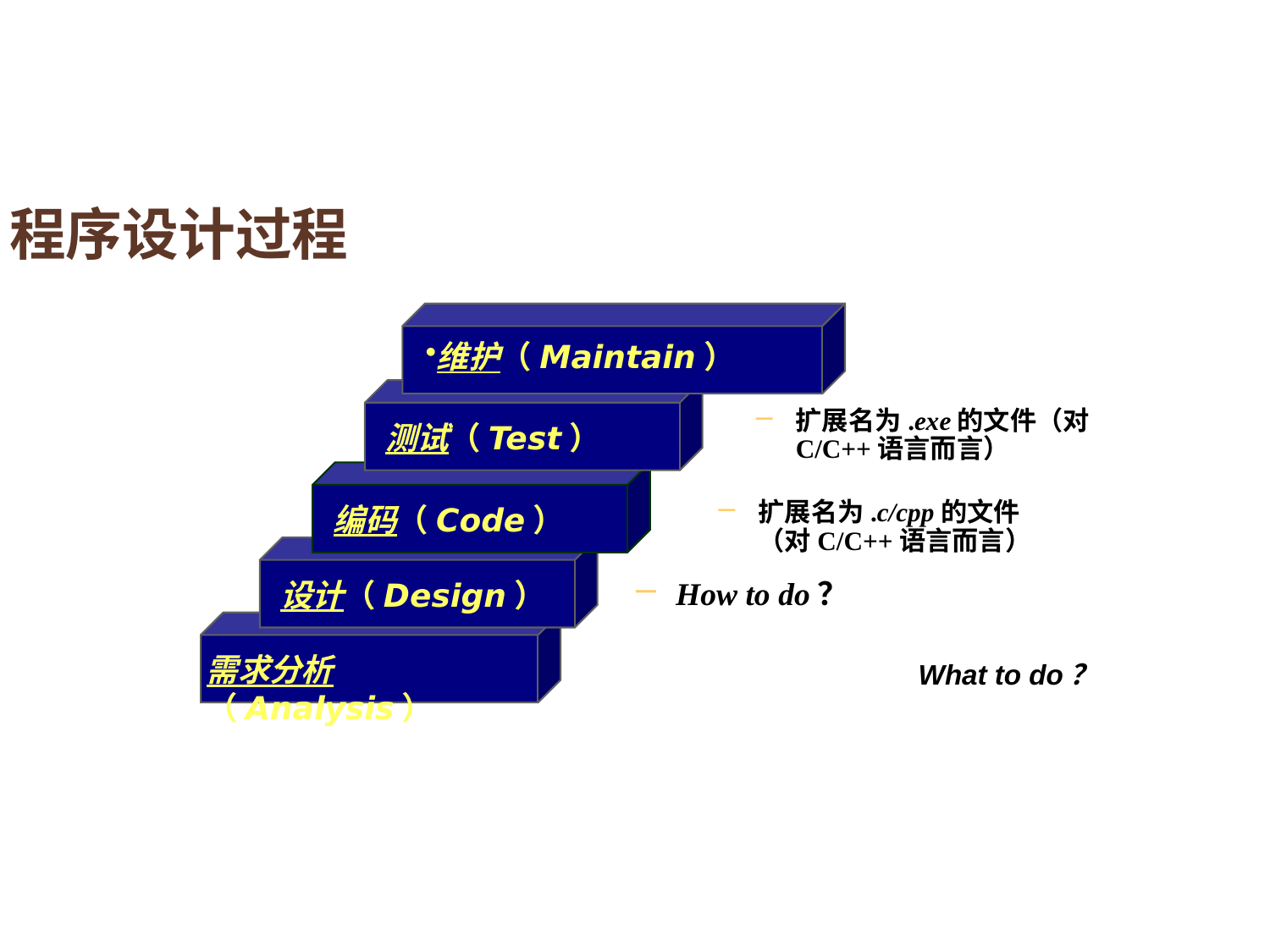

程序设计过程

维护（Maintain）

测试（Test）
扩展名为.exe的文件（对C/C++语言而言）

编码（Code）
扩展名为.c/cpp的文件（对C/C++语言而言）

设计（Design）
How to do？

需求分析（Analysis）
What to do？